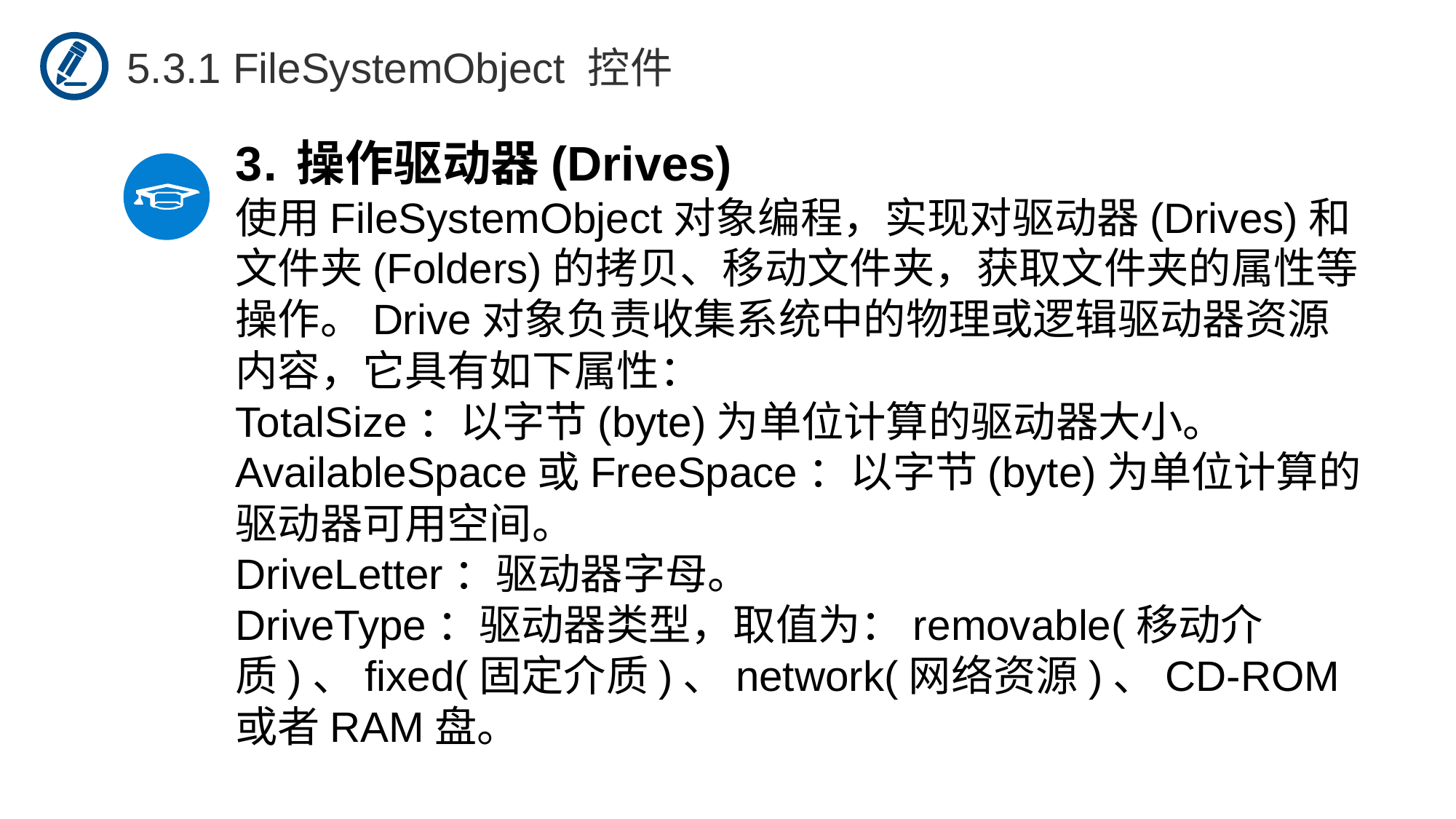

5.3.1 FileSystemObject 控件
操作驱动器(Drives)
使用FileSystemObject对象编程，实现对驱动器(Drives)和文件夹(Folders)的拷贝、移动文件夹，获取文件夹的属性等操作。Drive对象负责收集系统中的物理或逻辑驱动器资源内容，它具有如下属性：
TotalSize：以字节(byte)为单位计算的驱动器大小。
AvailableSpace或FreeSpace：以字节(byte)为单位计算的驱动器可用空间。
DriveLetter：驱动器字母。
DriveType：驱动器类型，取值为：removable(移动介质)、fixed(固定介质)、network(网络资源)、CD-ROM或者RAM盘。